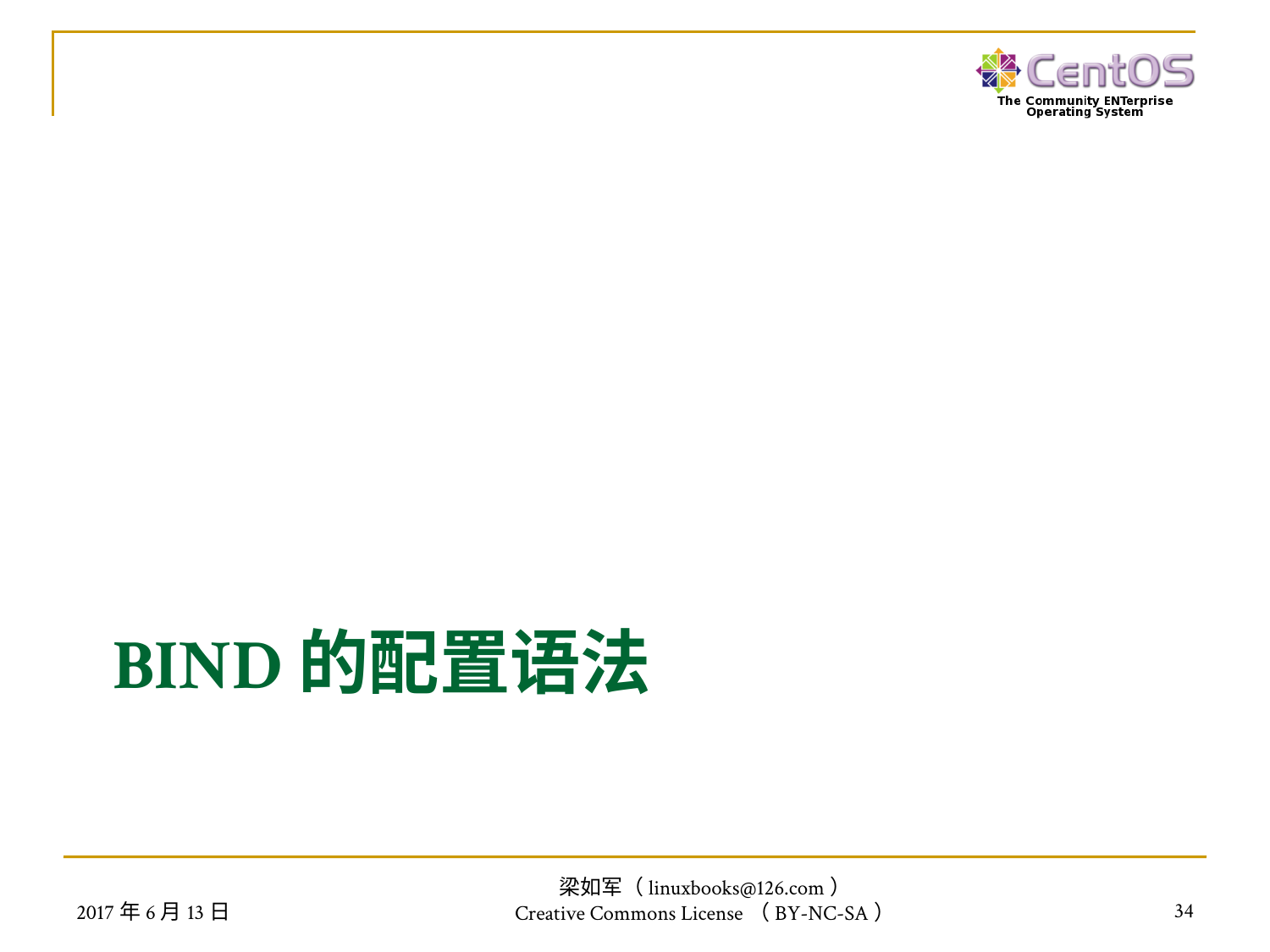

# BIND的配置语法
2017年6月13日
34
梁如军（linuxbooks@126.com）
Creative Commons License（BY-NC-SA）